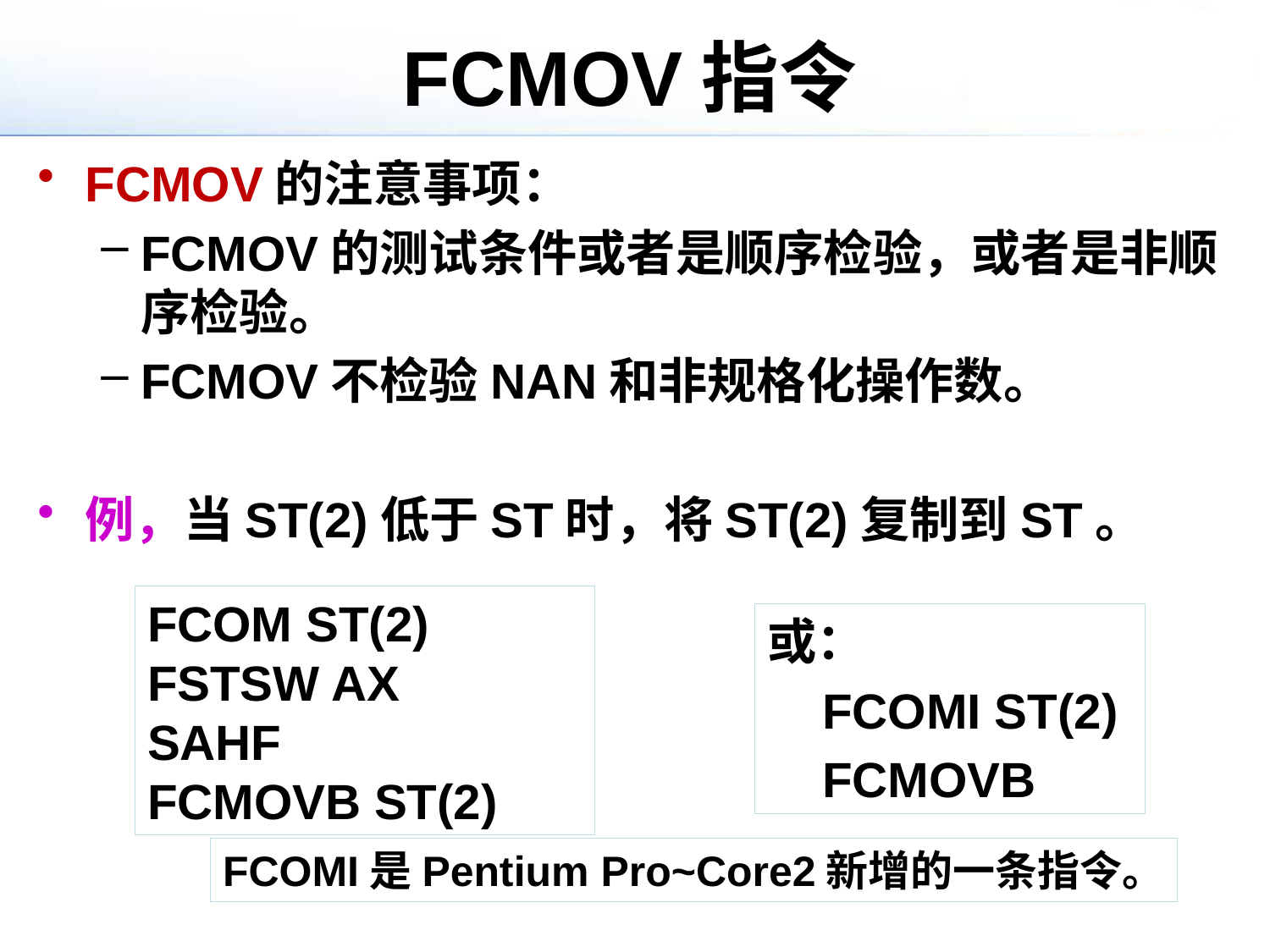

# FCMOV指令
FCMOV的注意事项：
FCMOV的测试条件或者是顺序检验，或者是非顺序检验。
FCMOV不检验NAN和非规格化操作数。

例，当ST(2)低于ST时，将ST(2)复制到ST。
FCOM ST(2)
FSTSW AX
SAHF
FCMOVB ST(2)
或：
    FCOMI ST(2)
    FCMOVB
FCOMI是Pentium Pro~Core2新增的一条指令。